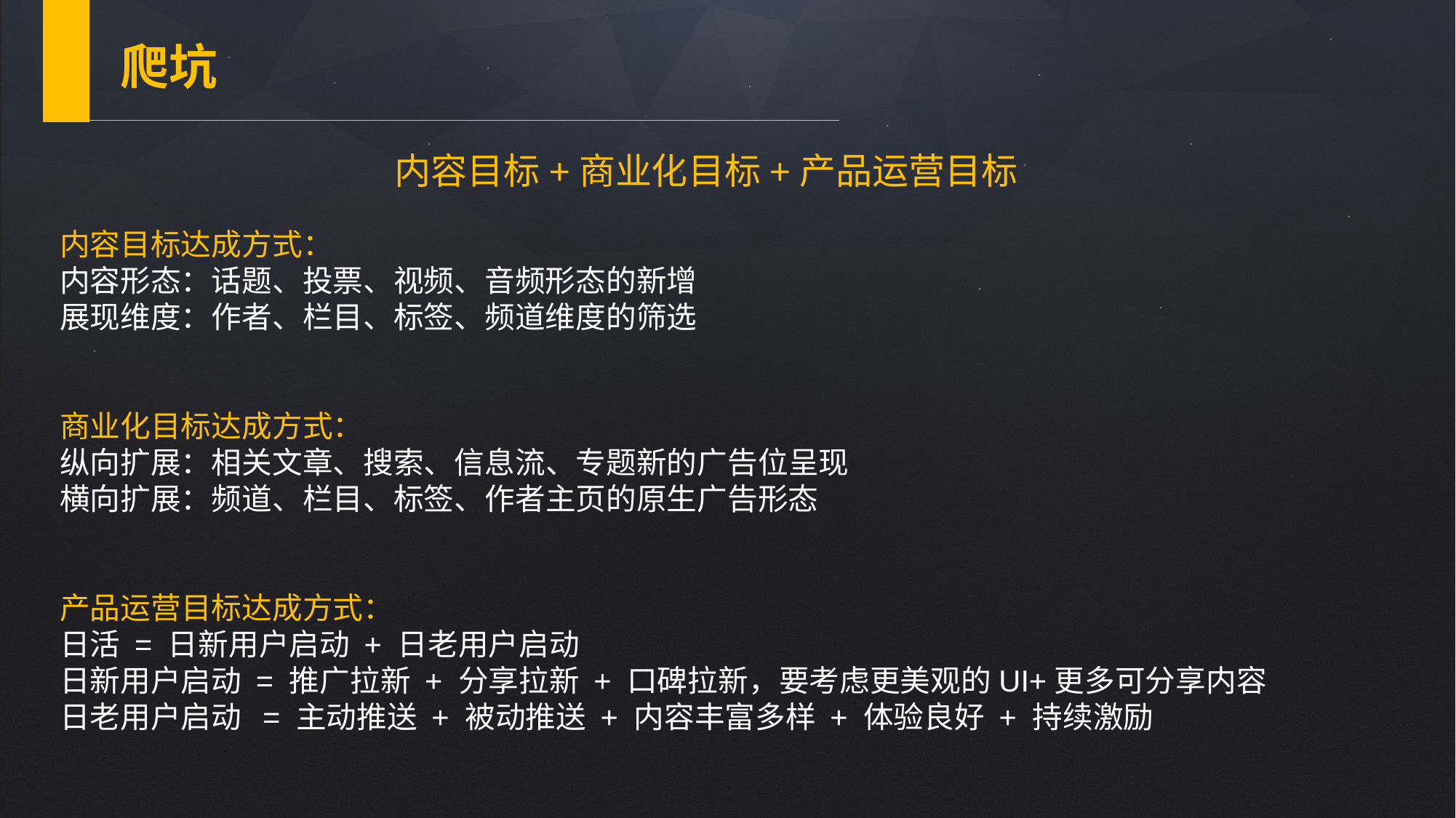

爬坑
内容目标+商业化目标+产品运营目标
内容目标达成方式：
内容形态：话题、投票、视频、音频形态的新增
展现维度：作者、栏目、标签、频道维度的筛选

商业化目标达成方式：
纵向扩展：相关文章、搜索、信息流、专题新的广告位呈现
横向扩展：频道、栏目、标签、作者主页的原生广告形态

产品运营目标达成方式：
日活 = 日新用户启动 + 日老用户启动
日新用户启动 = 推广拉新 + 分享拉新 + 口碑拉新，要考虑更美观的UI+更多可分享内容
日老用户启动  = 主动推送 + 被动推送 + 内容丰富多样 + 体验良好 + 持续激励